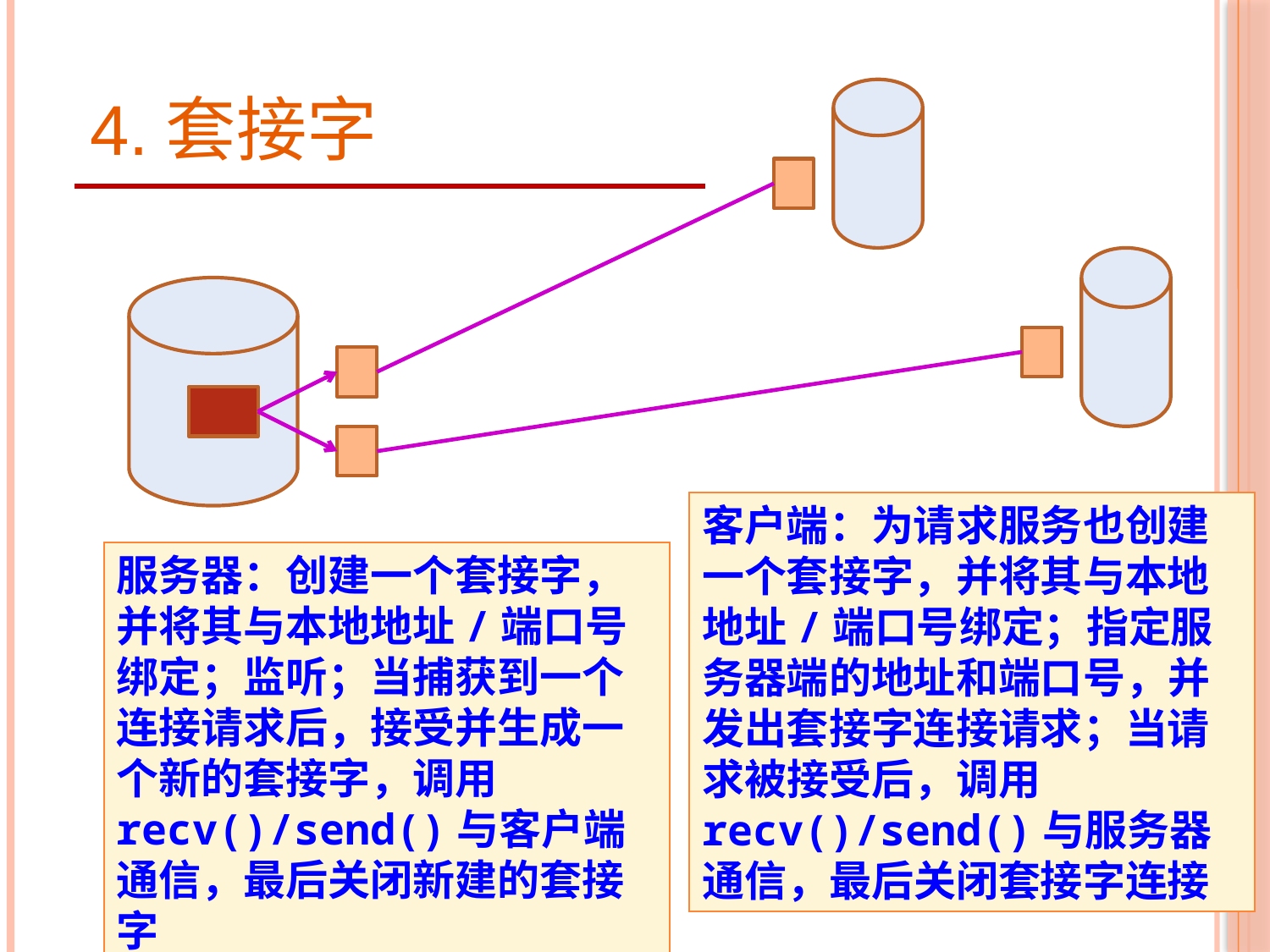

# 4.套接字

客户端：为请求服务也创建一个套接字，并将其与本地地址/端口号绑定；指定服务器端的地址和端口号，并发出套接字连接请求；当请求被接受后，调用recv()/send()与服务器通信，最后关闭套接字连接
服务器：创建一个套接字，并将其与本地地址/端口号绑定；监听；当捕获到一个连接请求后，接受并生成一个新的套接字，调用recv()/send()与客户端通信，最后关闭新建的套接字